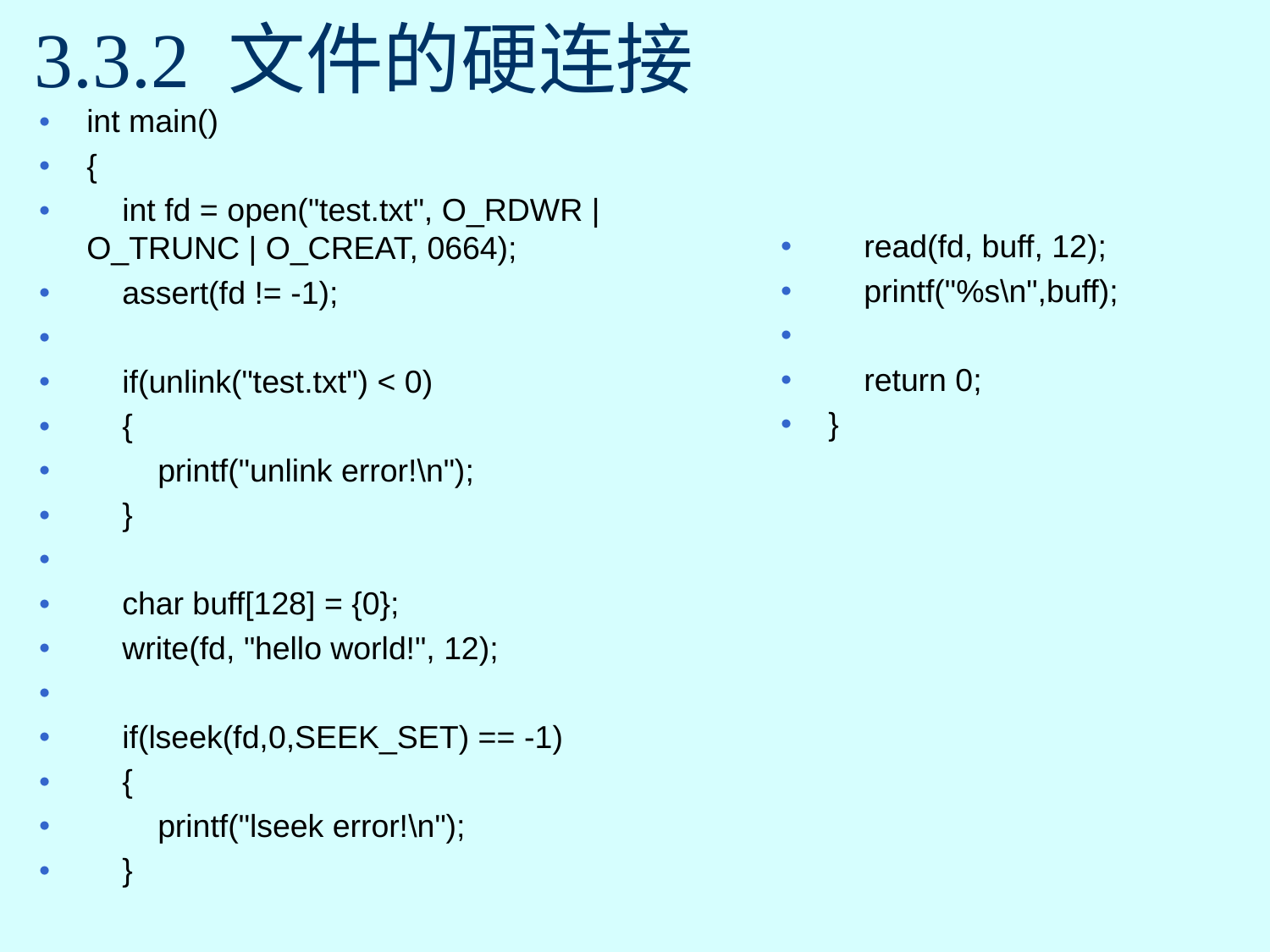

# 3.3.2 文件的硬连接
int main()
{
    int fd = open("test.txt", O_RDWR | O_TRUNC | O_CREAT, 0664);
    assert(fd != -1);

    if(unlink("test.txt") < 0)
    {
        printf("unlink error!\n");
    }

    char buff[128] = {0};
    write(fd, "hello world!", 12);

    if(lseek(fd,0,SEEK_SET) == -1)
    {
        printf("lseek error!\n");
    }

    read(fd, buff, 12);
    printf("%s\n",buff);

    return 0;
}
34